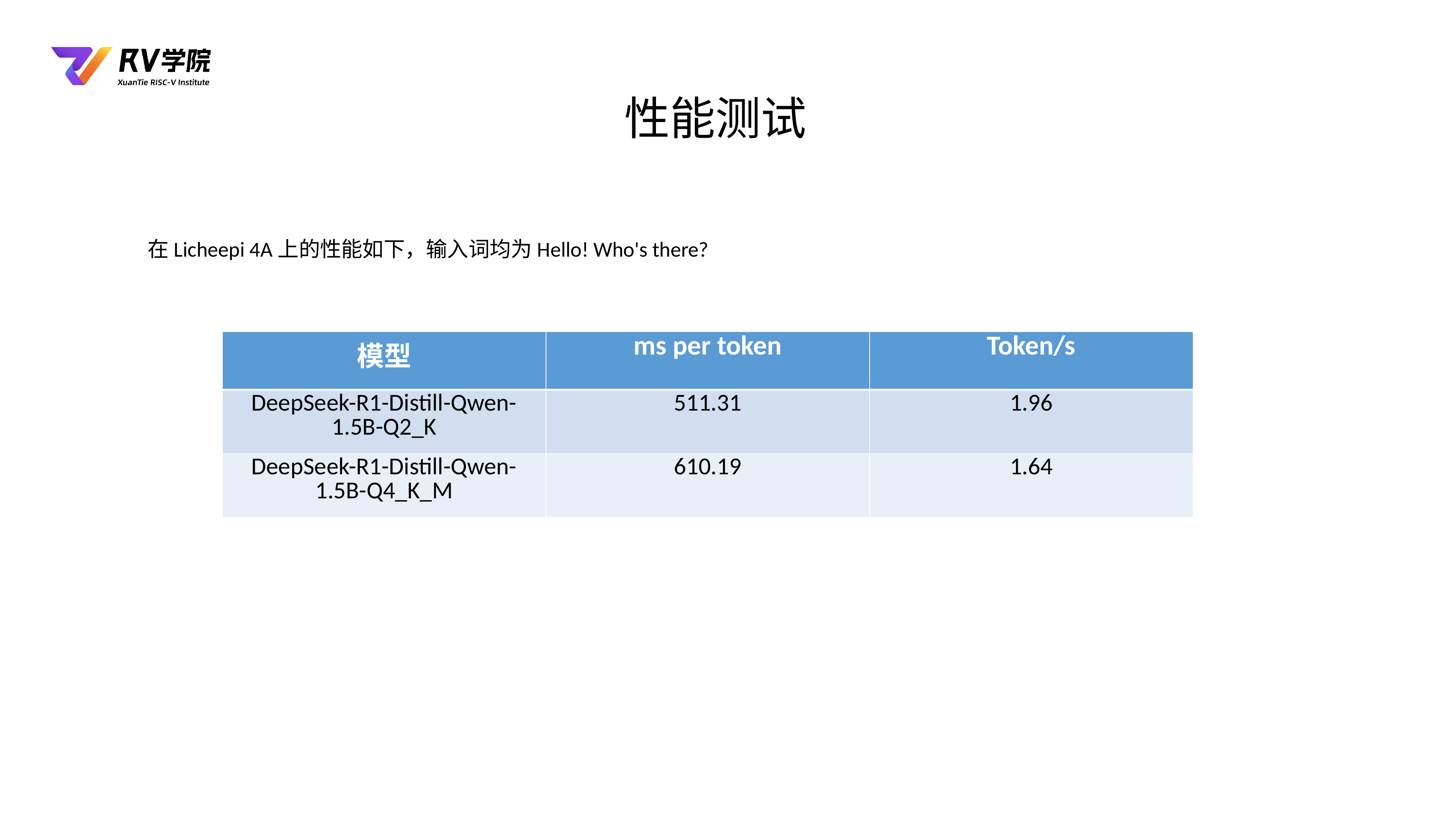

性能测试
在Licheepi 4A上的性能如下，输入词均为Hello! Who's there?
| 模型 | ms per token | Token/s |
| --- | --- | --- |
| DeepSeek-R1-Distill-Qwen-1.5B-Q2\_K | 511.31 | 1.96 |
| DeepSeek-R1-Distill-Qwen-1.5B-Q4\_K\_M | 610.19 | 1.64 |